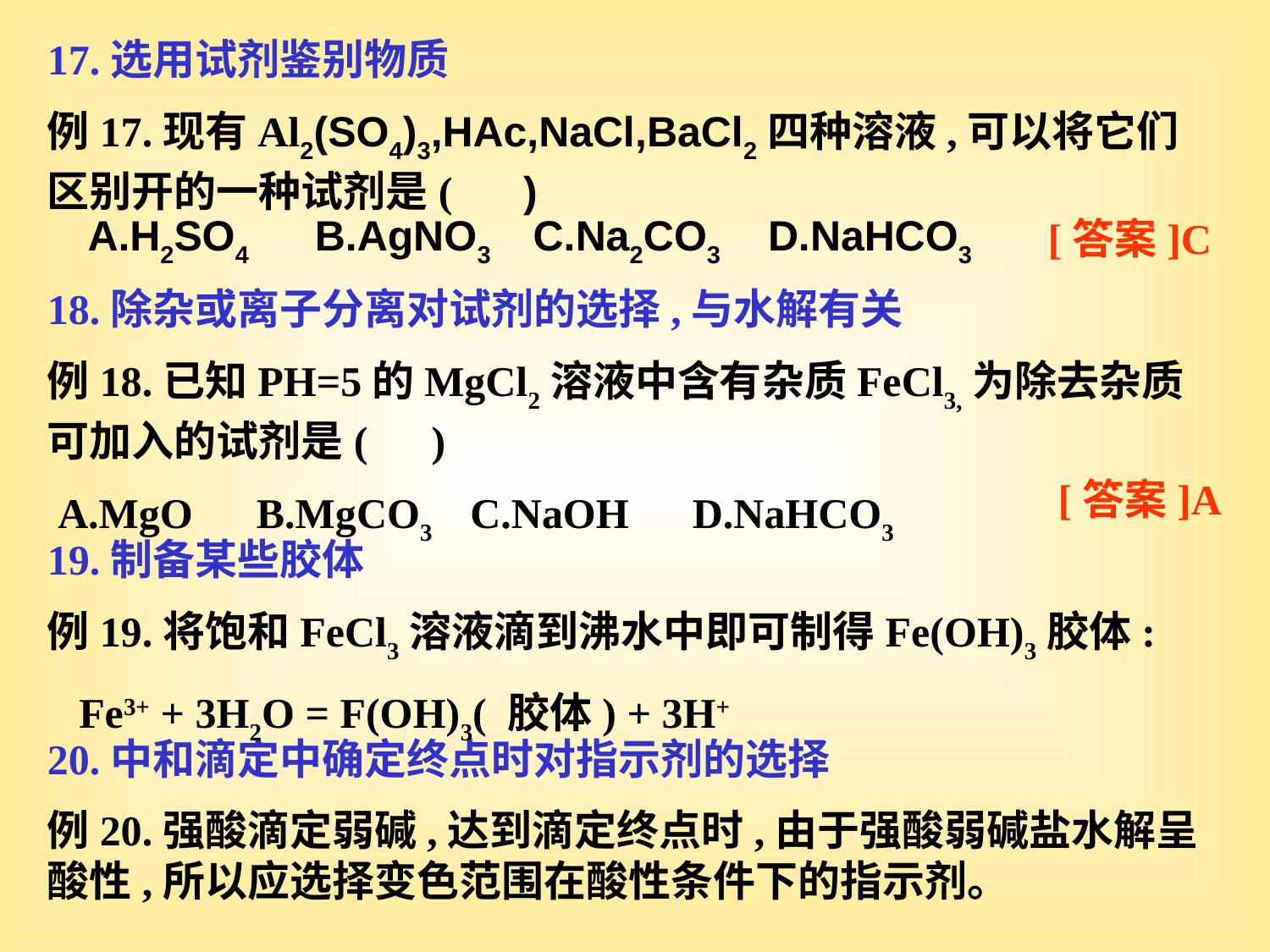

17.选用试剂鉴别物质
例17.现有Al2(SO4)3,HAc,NaCl,BaCl2四种溶液,可以将它们区别开的一种试剂是(      )
A.H2SO4      B.AgNO3    C.Na2CO3    D.NaHCO3
[答案]C
18.除杂或离子分离对试剂的选择,与水解有关
例18.已知PH=5的MgCl2溶液中含有杂质FeCl3,为除去杂质可加入的试剂是(      )
 A.MgO      B.MgCO3    C.NaOH      D.NaHCO3
[答案]A
19.制备某些胶体
例19.将饱和FeCl3溶液滴到沸水中即可制得Fe(OH)3胶体:
   Fe3+ + 3H2O = F(OH)3( 胶体) + 3H+
20.中和滴定中确定终点时对指示剂的选择
例20.强酸滴定弱碱,达到滴定终点时,由于强酸弱碱盐水解呈酸性,所以应选择变色范围在酸性条件下的指示剂。